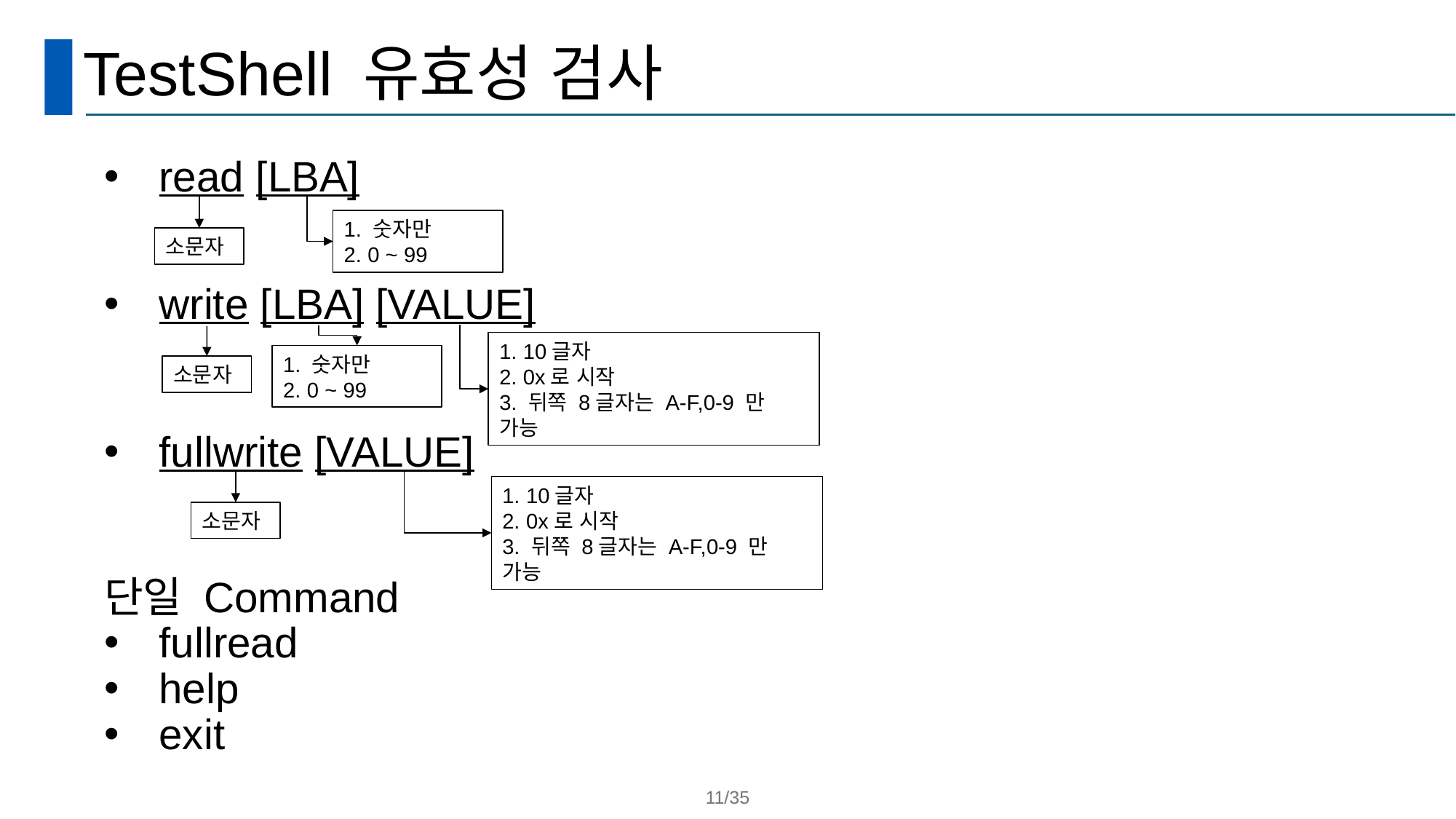

# TestShell 유효성 검사
read [LBA]

1. 숫자만
2. 0 ~ 99
소문자
write [LBA] [VALUE]

1. 10글자
2. 0x로 시작
3. 뒤쪽 8글자는 A-F,0-9 만 가능
1. 숫자만
2. 0 ~ 99
소문자
fullwrite [VALUE]

1. 10글자
2. 0x로 시작
3. 뒤쪽 8글자는 A-F,0-9 만 가능
소문자
단일 Command
fullread
help
exit
11/35